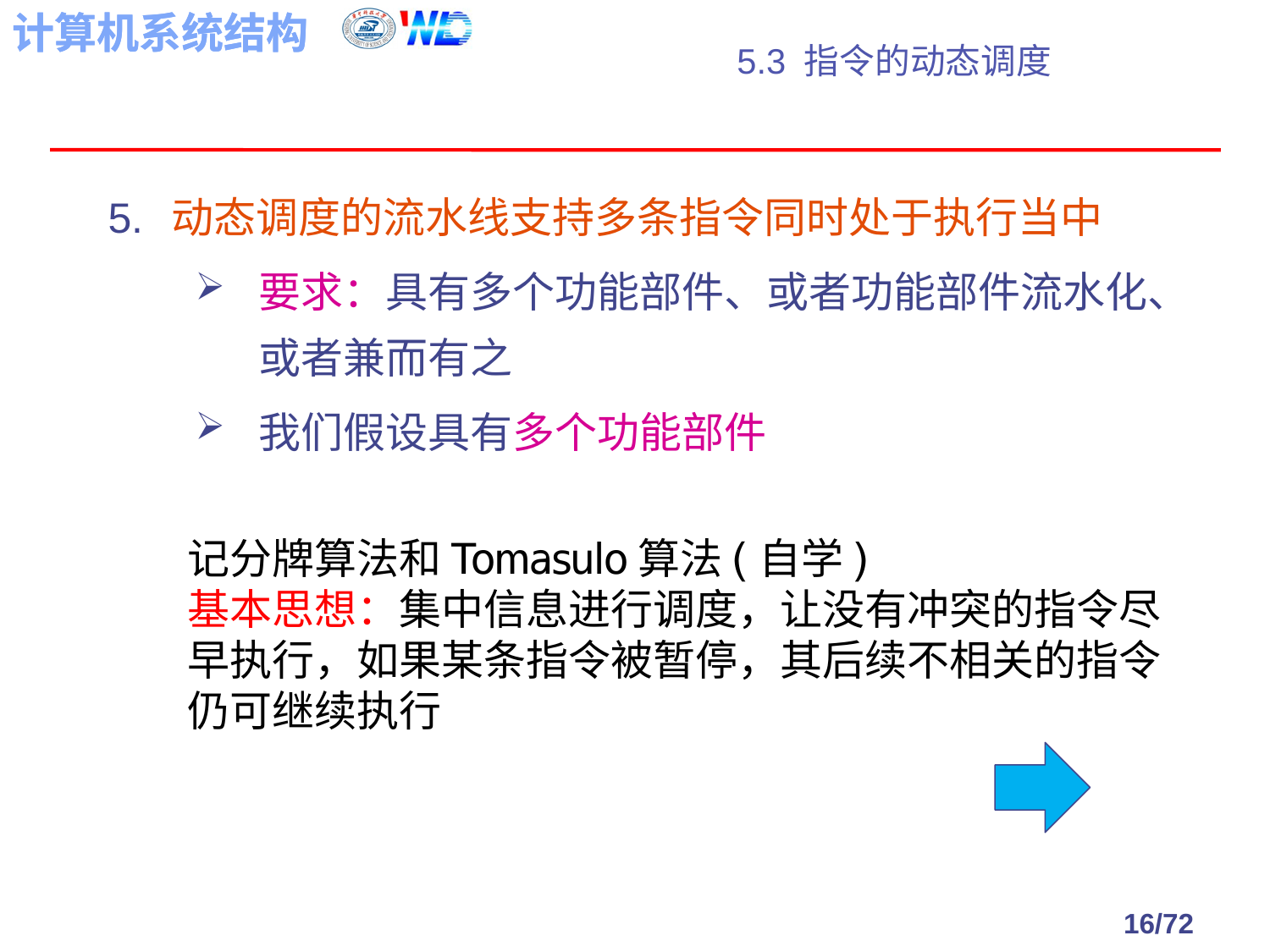

# 5.3 指令的动态调度
动态调度的流水线支持多条指令同时处于执行当中
要求：具有多个功能部件、或者功能部件流水化、或者兼而有之
我们假设具有多个功能部件
记分牌算法和Tomasulo算法(自学)
基本思想：集中信息进行调度，让没有冲突的指令尽早执行，如果某条指令被暂停，其后续不相关的指令仍可继续执行